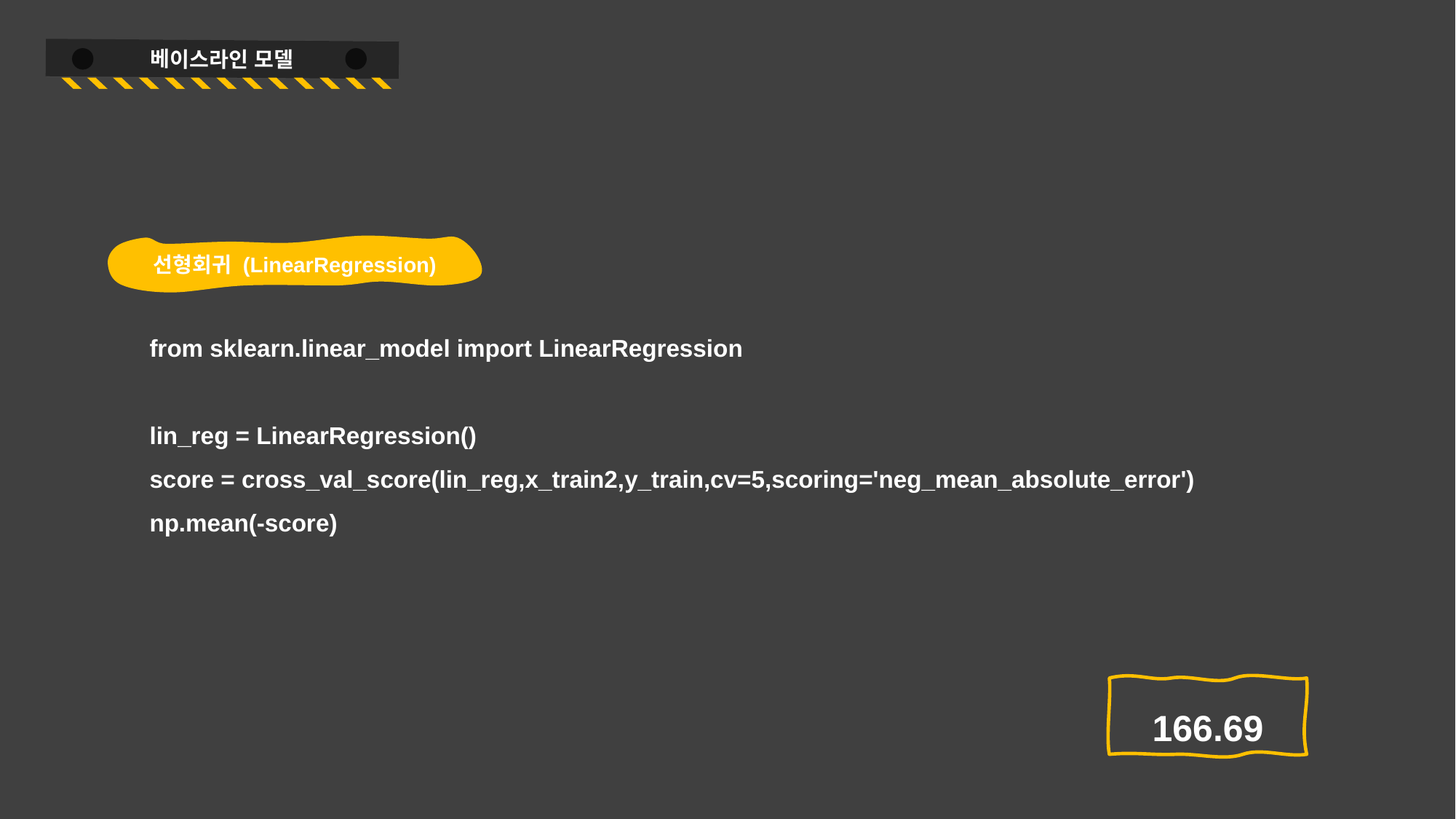

베이스라인 모델

선형회귀 (LinearRegression)
from sklearn.linear_model import LinearRegression

lin_reg = LinearRegression()
score = cross_val_score(lin_reg,x_train2,y_train,cv=5,scoring='neg_mean_absolute_error')
np.mean(-score)
166.69